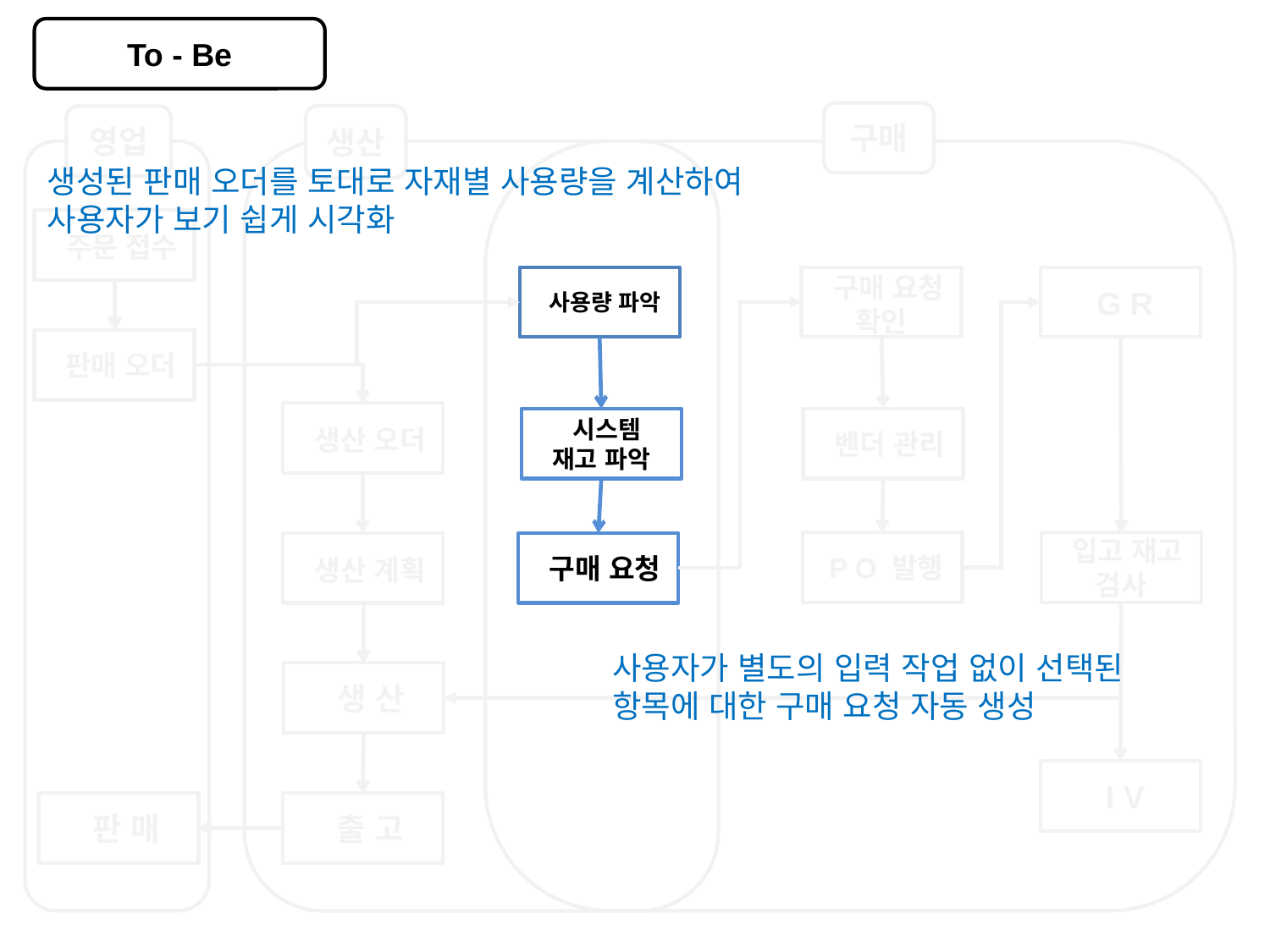

To - Be
구매
생산
영업

생성된 판매 오더를 토대로 자재별 사용량을 계산하여
사용자가 보기 쉽게 시각화
 주문 접수
 사용량 파악
 구매 요청 확인
 G R
 판매 오더
 생산 오더
 시스템
재고 파악
 벤더 관리
 P O 발행
 입고 재고 검사
 생산 계획
 구매 요청
사용자가 별도의 입력 작업 없이 선택된 항목에 대한 구매 요청 자동 생성
 생 산
 I V
 판 매
 출 고